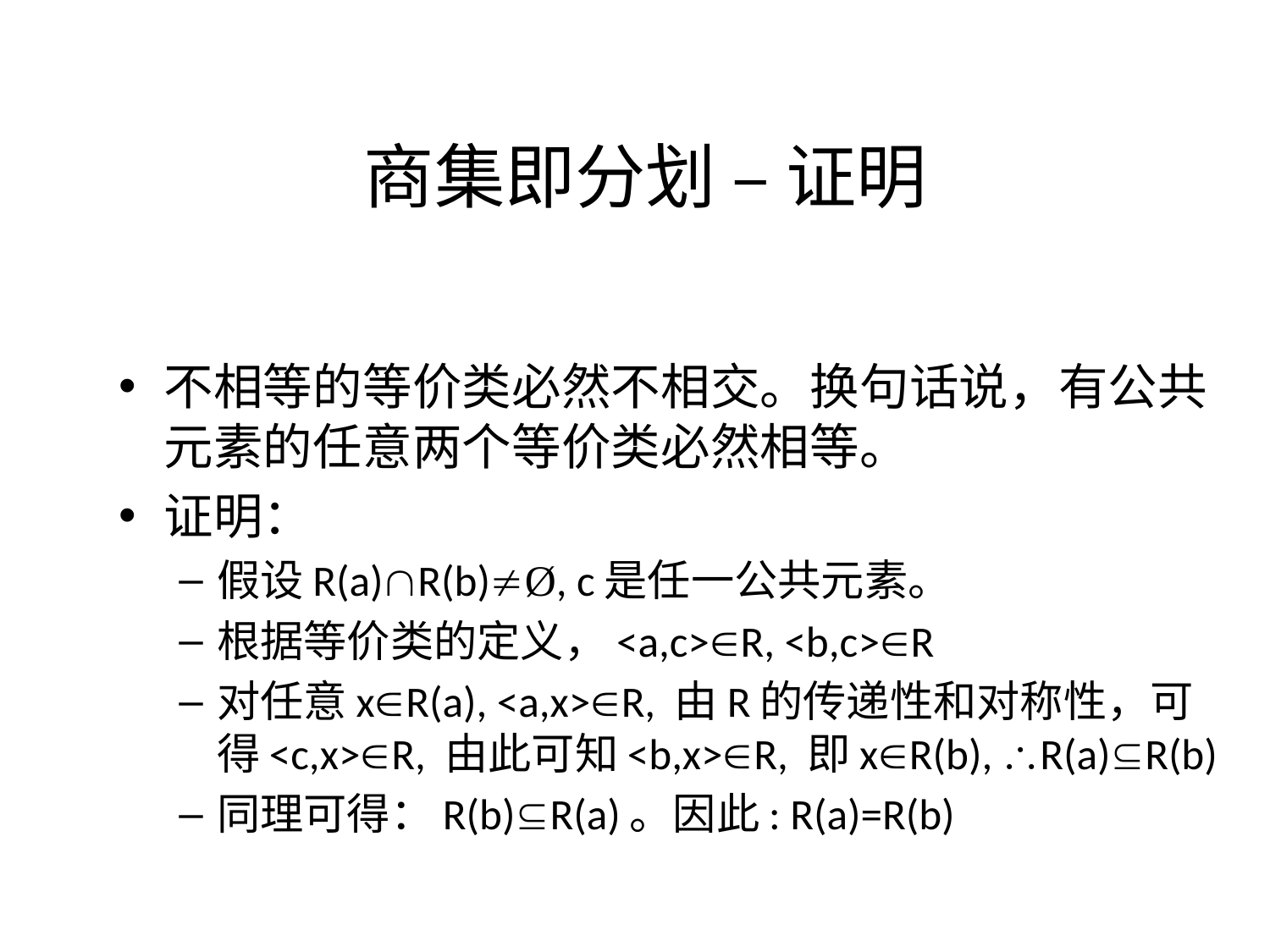

# 商集即分划 – 证明
不相等的等价类必然不相交。换句话说，有公共元素的任意两个等价类必然相等。
证明：
假设R(a)∩R(b)≠Ø, c是任一公共元素。
根据等价类的定义，<a,c>∈R, <b,c>∈R
对任意x∈R(a), <a,x>∈R, 由R的传递性和对称性，可得<c,x>∈R, 由此可知<b,x>∈R, 即x∈R(b), ∴R(a)⊆R(b)
同理可得：R(b)⊆R(a)。因此: R(a)=R(b)